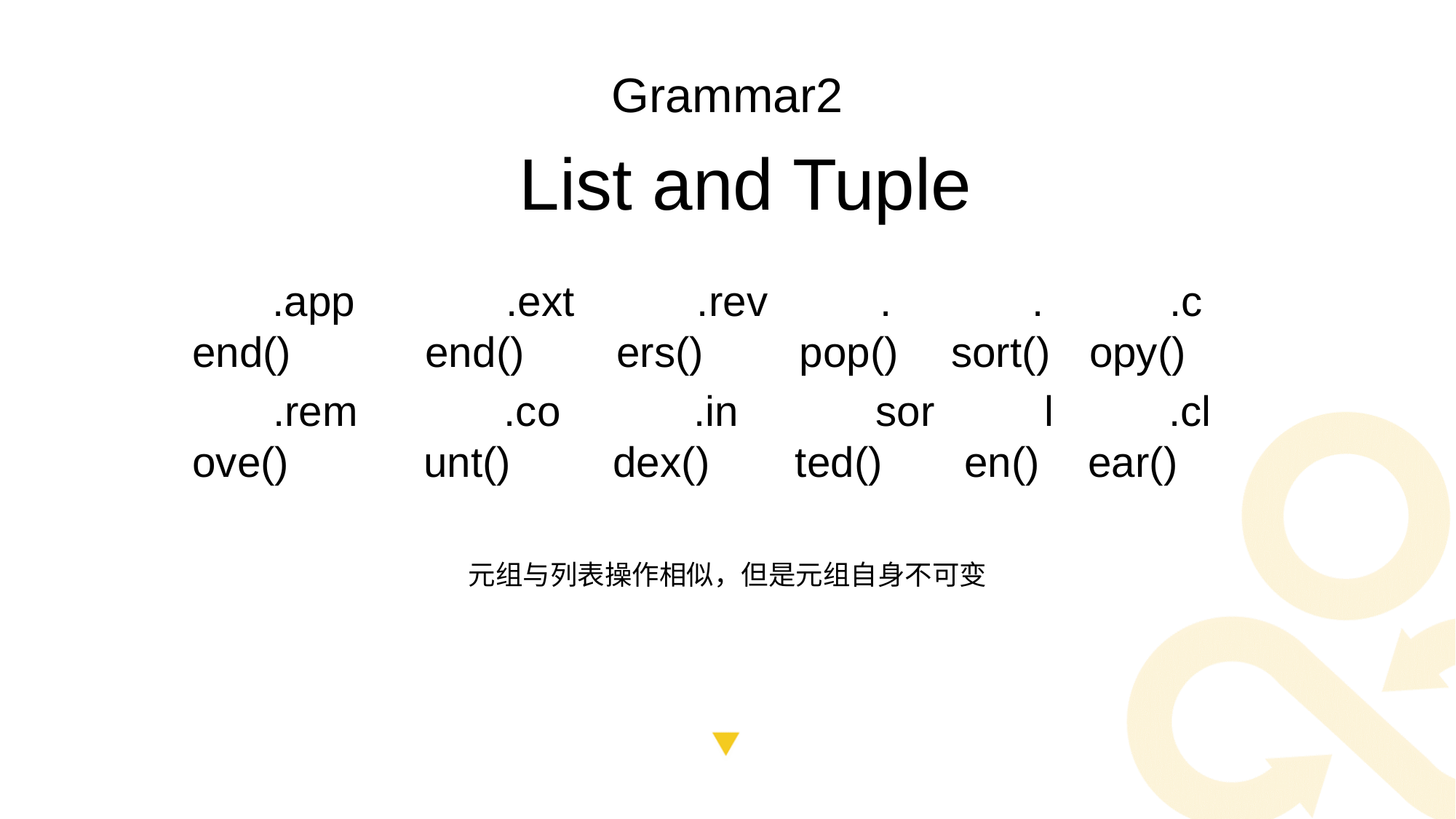

# Grammar2
List and Tuple
.append()
.extend()
.revers()
.pop()
.sort()
.copy()
.remove()
.count()
.index()
sorted()
len()
.clear()
元组与列表操作相似，但是元组自身不可变